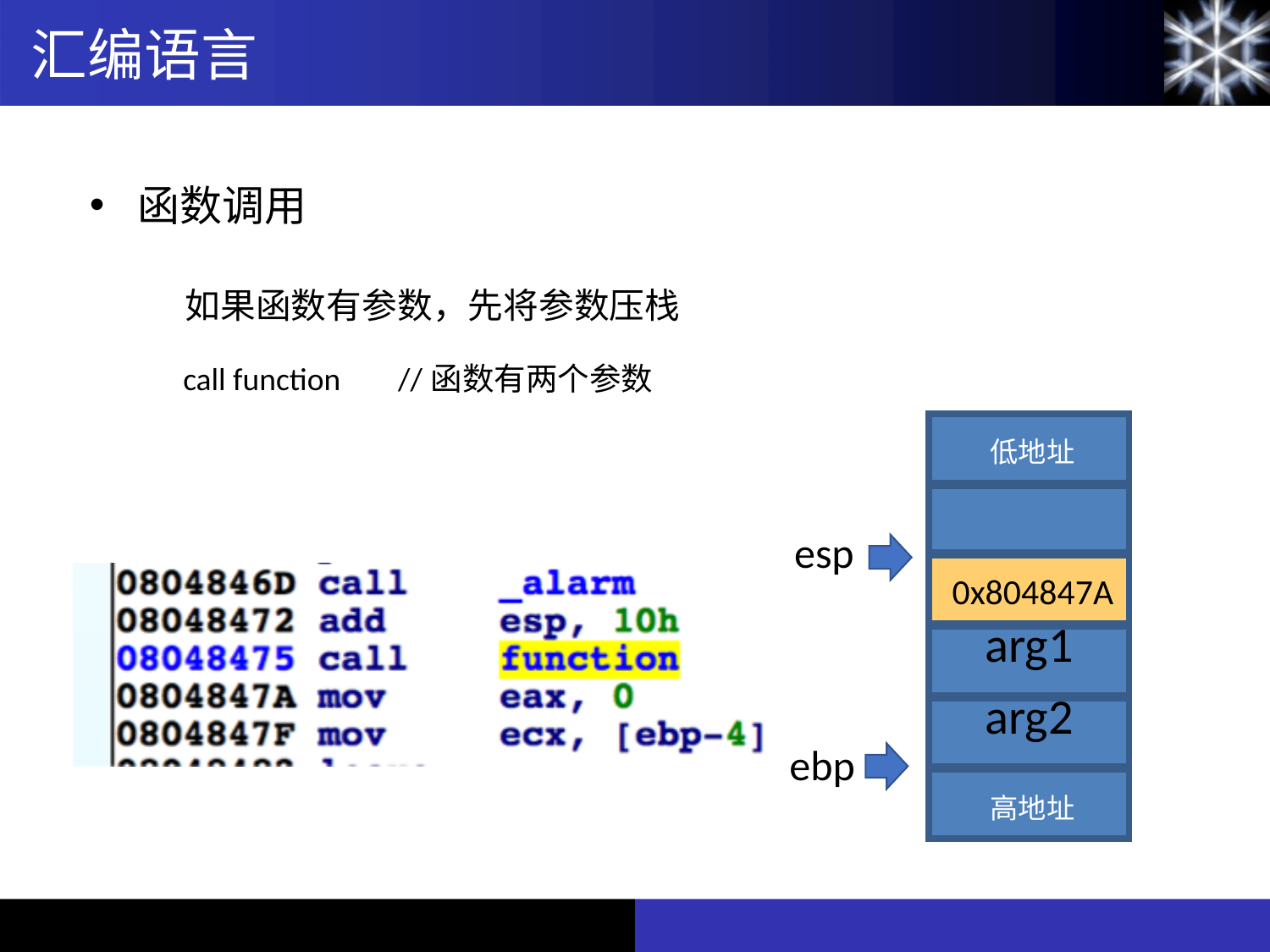

汇编语言
函数调用
如果函数有参数，先将参数压栈
call function        //函数有两个参数
| 低地址 |
| --- |
|  |
| 0x804847A |
| arg1 |
| arg2 |
| 高地址 |
esp

ebp